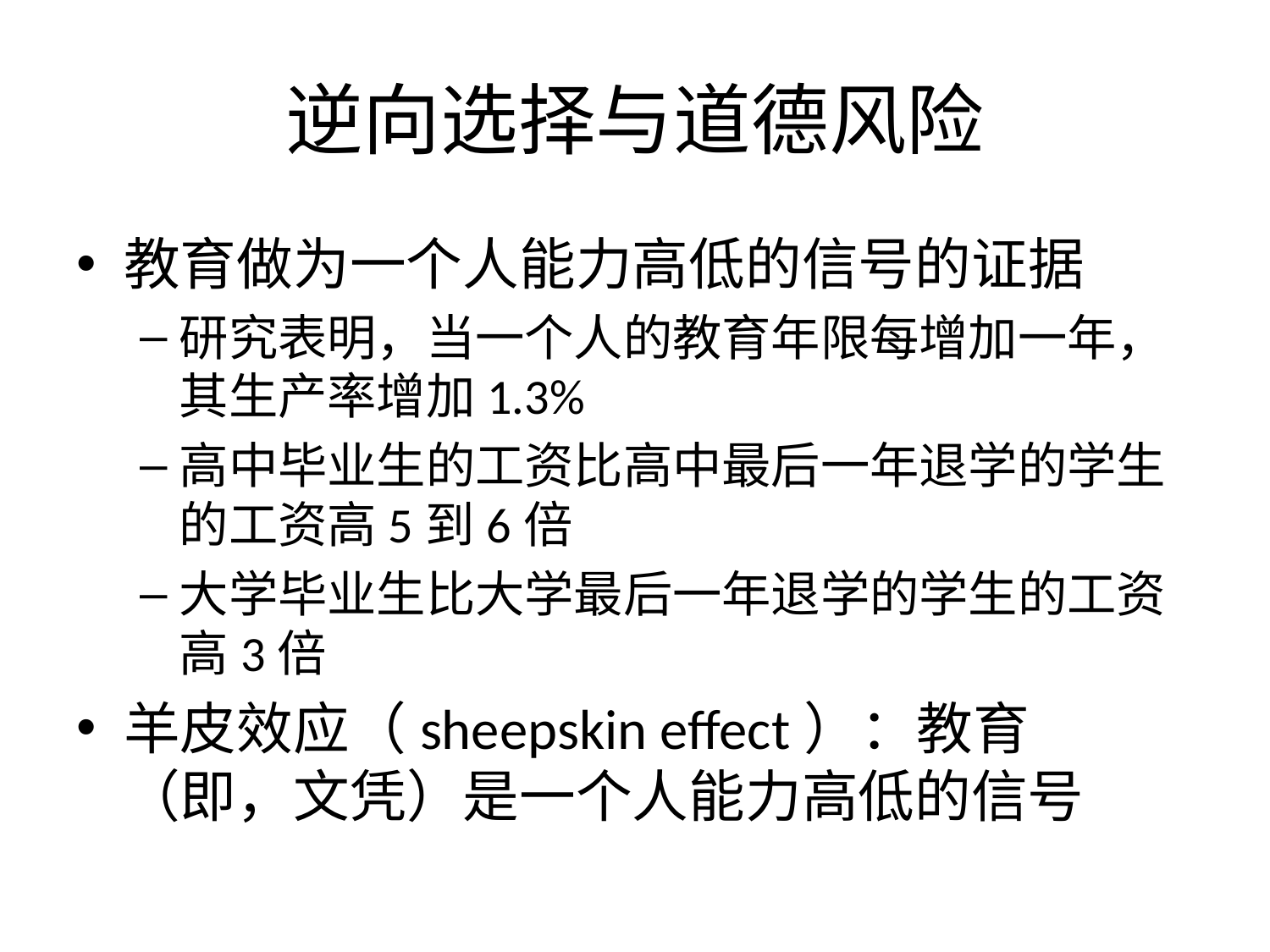

逆向选择与道德风险
教育做为一个人能力高低的信号的证据
研究表明，当一个人的教育年限每增加一年，其生产率增加1.3%
高中毕业生的工资比高中最后一年退学的学生的工资高5到6倍
大学毕业生比大学最后一年退学的学生的工资高3倍
羊皮效应（sheepskin effect）：教育（即，文凭）是一个人能力高低的信号